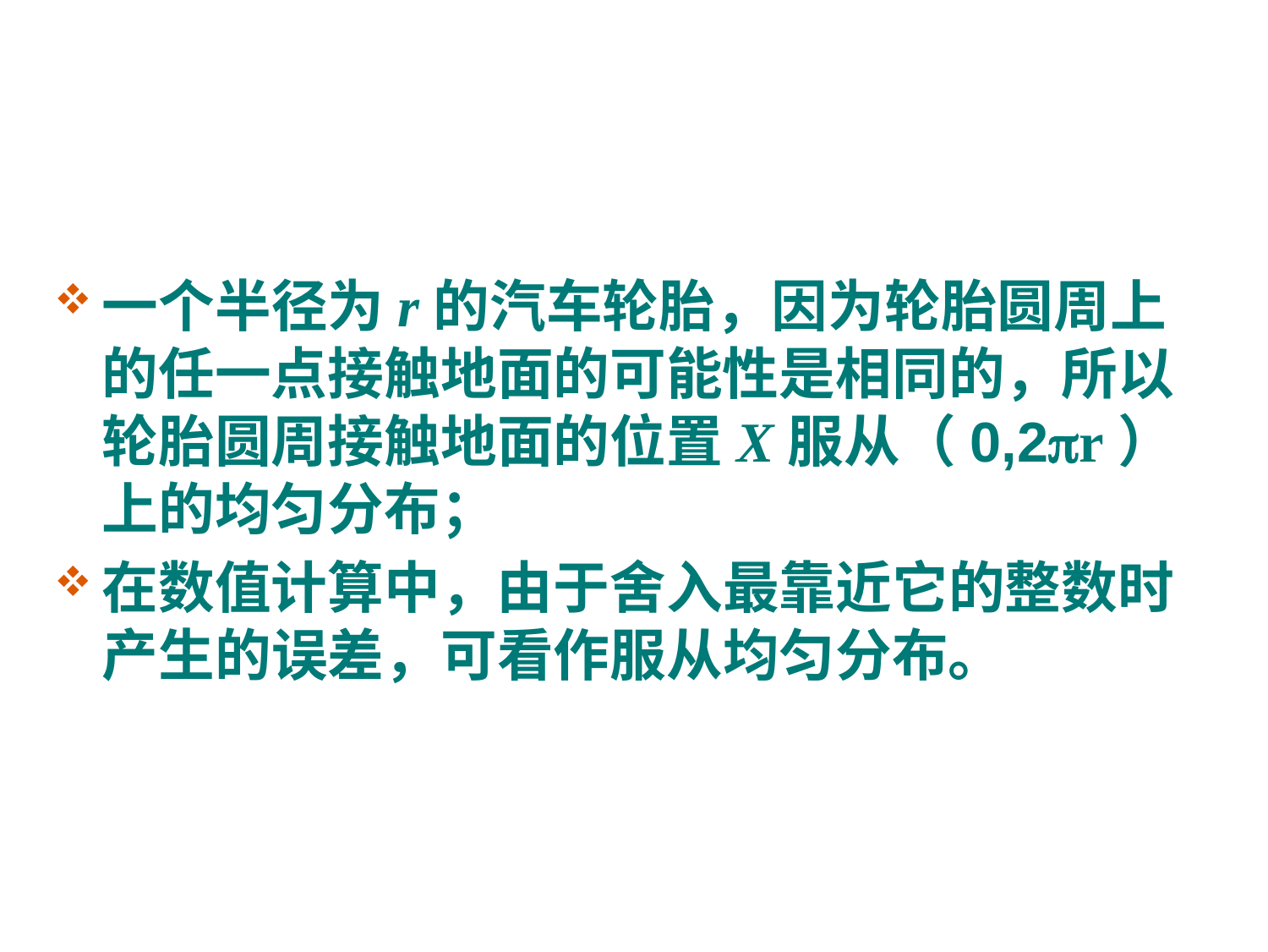

#
一个半径为r的汽车轮胎，因为轮胎圆周上的任一点接触地面的可能性是相同的，所以轮胎圆周接触地面的位置X服从（0,2πr）上的均匀分布；
在数值计算中，由于舍入最靠近它的整数时产生的误差，可看作服从均匀分布。